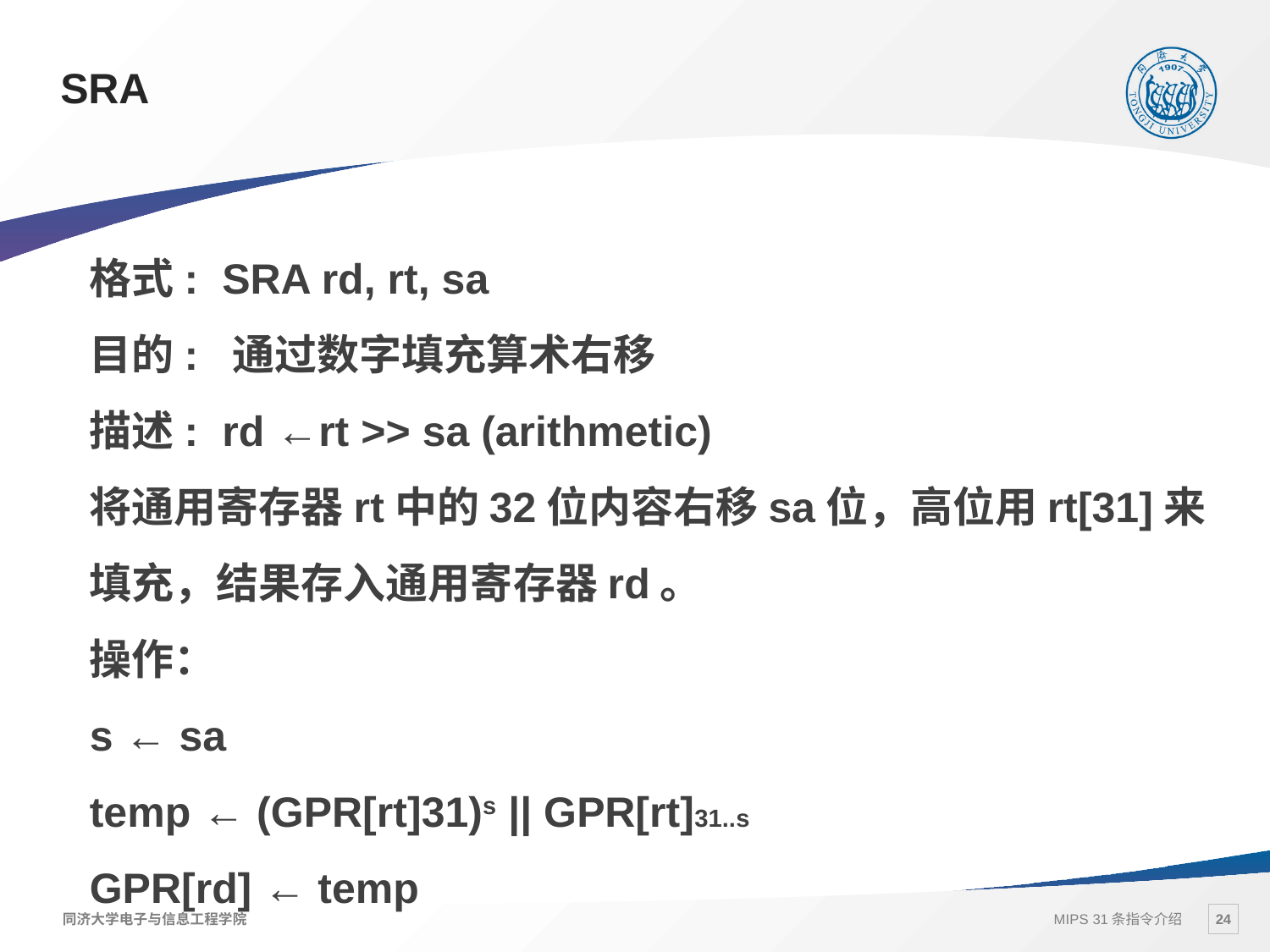

# SRA
格式:  SRA rd, rt, sa
目的:  通过数字填充算术右移
描述:  rd ←rt >> sa (arithmetic)
将通用寄存器rt中的32位内容右移sa位，高位用rt[31]来填充，结果存入通用寄存器rd。
操作：
s ← sa
temp ← (GPR[rt]31)s || GPR[rt]31..s
GPR[rd] ← temp